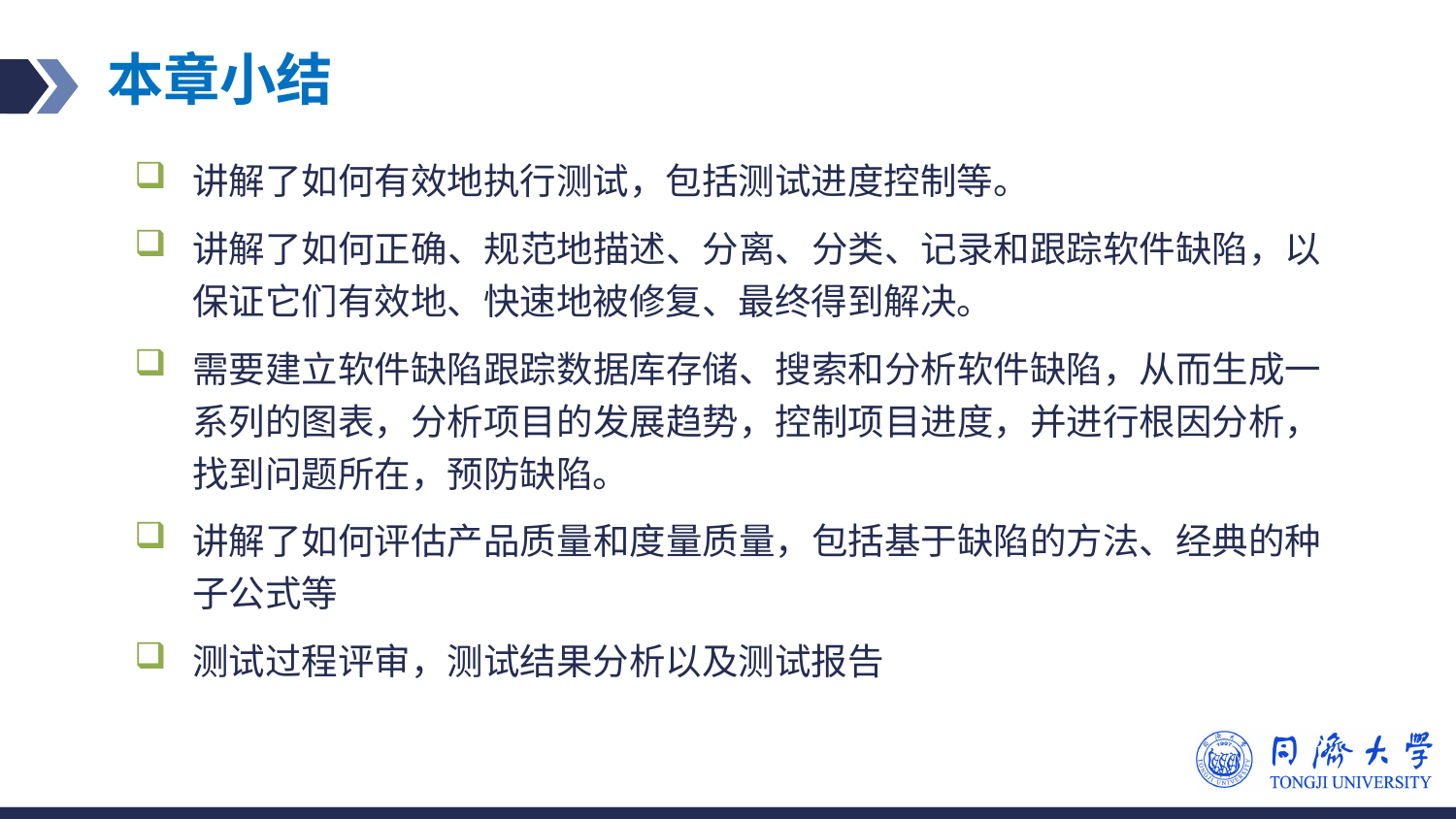

# 本章小结
讲解了如何有效地执行测试，包括测试进度控制等。
讲解了如何正确、规范地描述、分离、分类、记录和跟踪软件缺陷，以保证它们有效地、快速地被修复、最终得到解决。
需要建立软件缺陷跟踪数据库存储、搜索和分析软件缺陷，从而生成一系列的图表，分析项目的发展趋势，控制项目进度，并进行根因分析，找到问题所在，预防缺陷。
讲解了如何评估产品质量和度量质量，包括基于缺陷的方法、经典的种子公式等
测试过程评审，测试结果分析以及测试报告